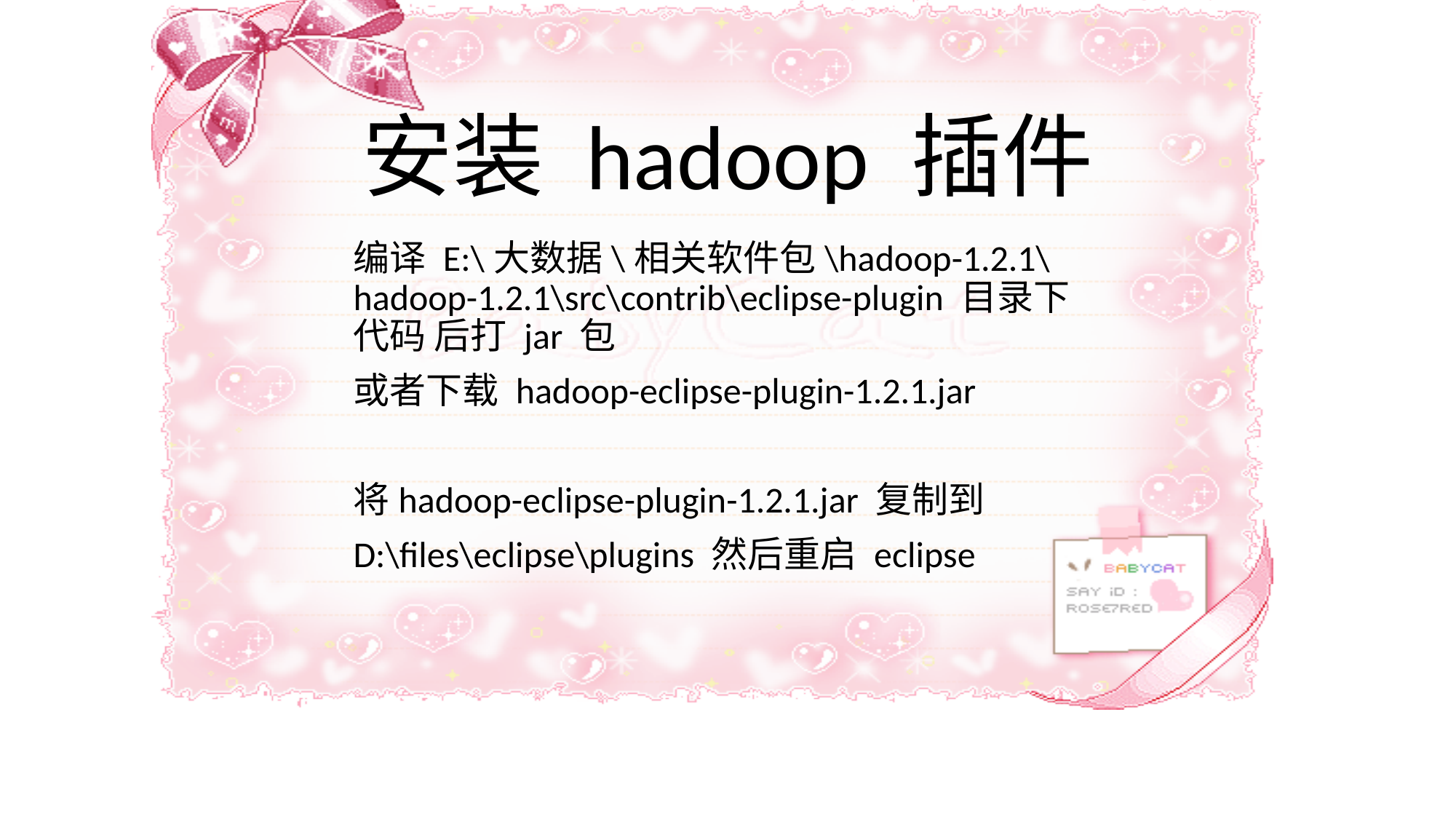

# 安装 hadoop 插件
编译 E:\大数据\相关软件包\hadoop-1.2.1\hadoop-1.2.1\src\contrib\eclipse-plugin 目录下代码 后打 jar 包
或者下载 hadoop-eclipse-plugin-1.2.1.jar

将hadoop-eclipse-plugin-1.2.1.jar 复制到
D:\files\eclipse\plugins 然后重启 eclipse